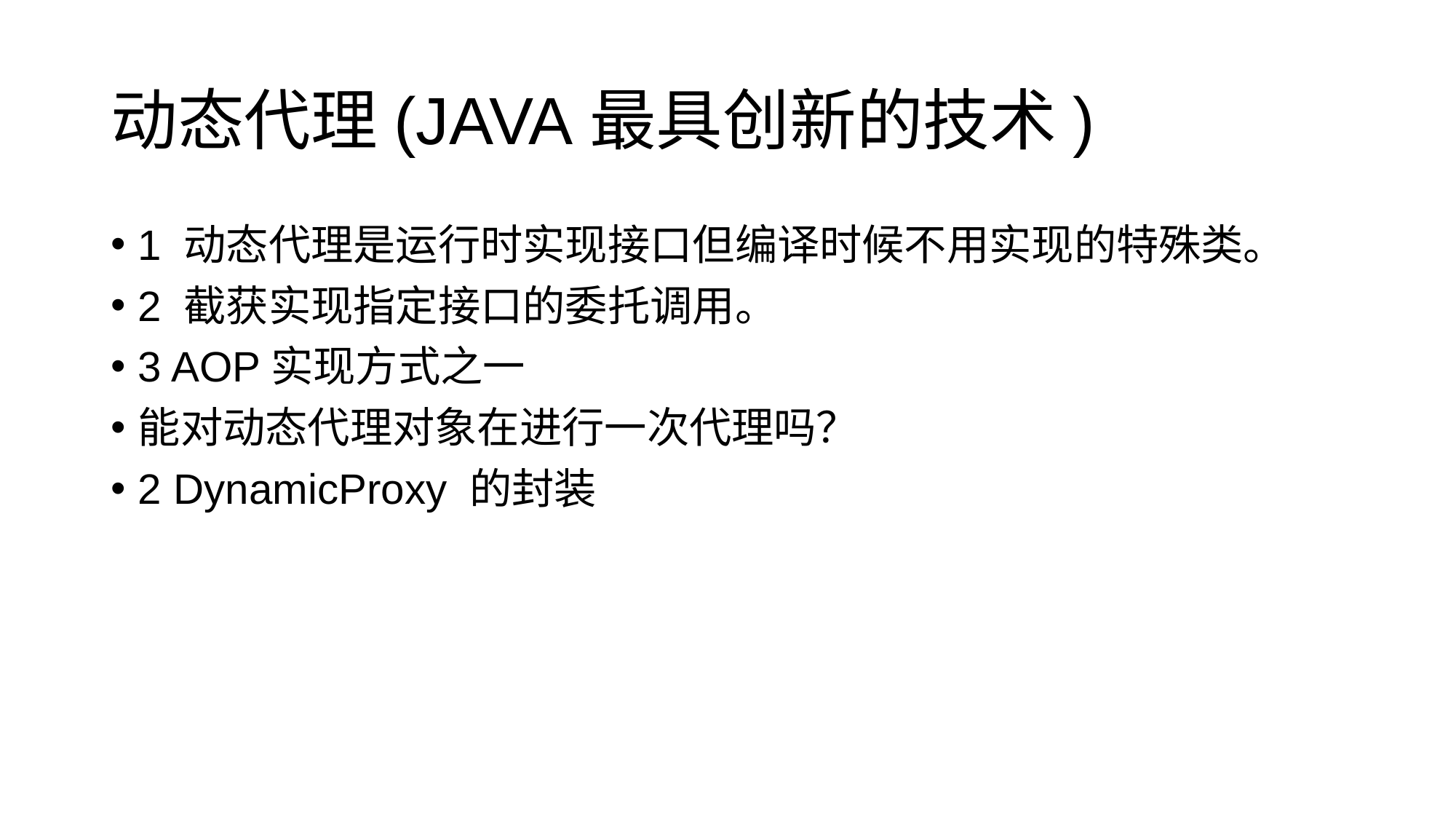

# 动态代理(JAVA最具创新的技术)
1 动态代理是运行时实现接口但编译时候不用实现的特殊类。
2 截获实现指定接口的委托调用。
3 AOP实现方式之一
能对动态代理对象在进行一次代理吗？
2 DynamicProxy 的封装